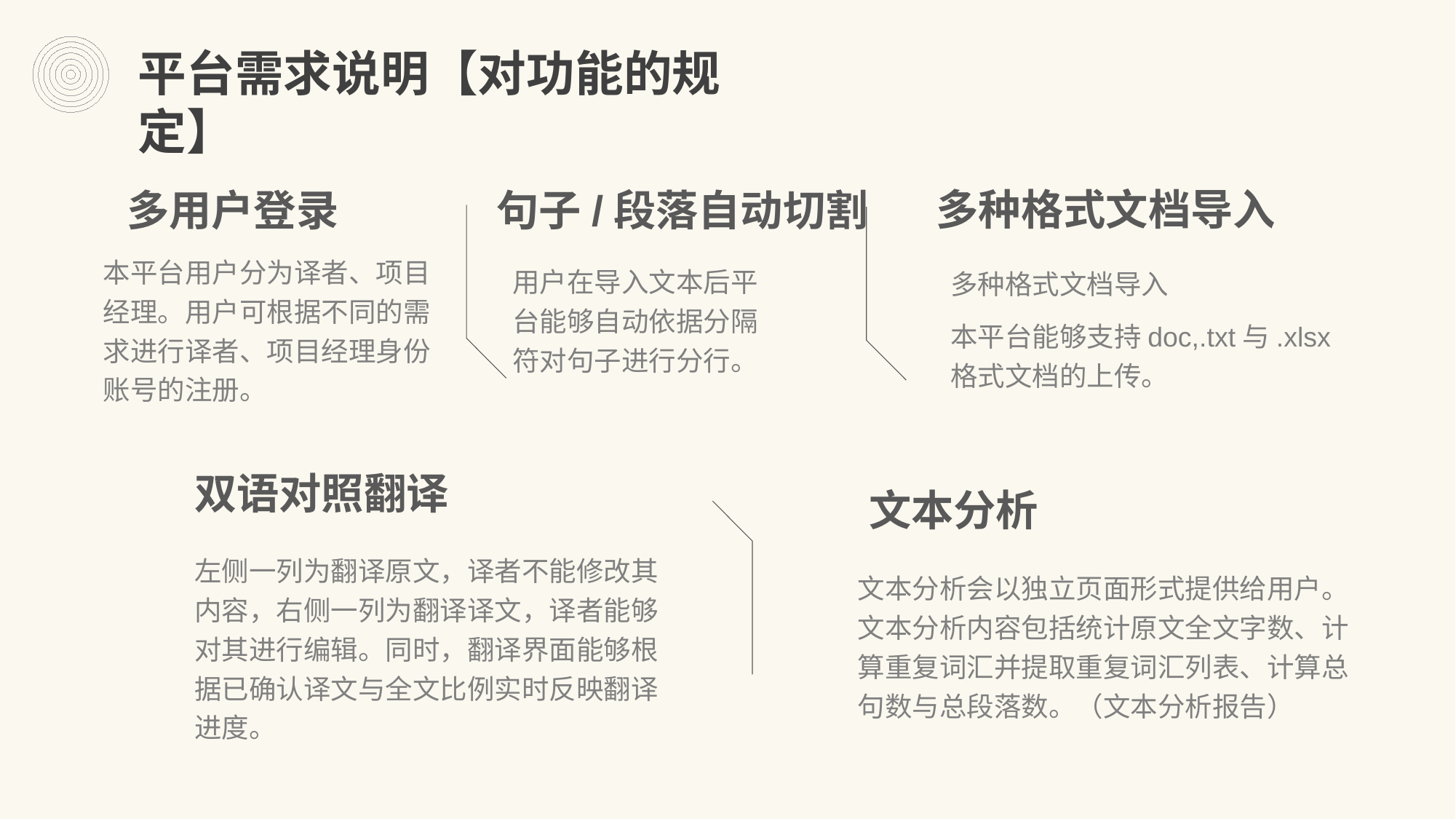

平台需求说明【对功能的规定】
多种格式文档导入

多种格式文档导入
本平台能够支持doc,.txt与.xlsx格式文档的上传。
多用户登录
本平台用户分为译者、项目经理。用户可根据不同的需求进行译者、项目经理身份账号的注册。
句子/段落自动切割
用户在导入文本后平台能够自动依据分隔符对句子进行分行。

双语对照翻译
左侧一列为翻译原文，译者不能修改其内容，右侧一列为翻译译文，译者能够对其进行编辑。同时，翻译界面能够根据已确认译文与全文比例实时反映翻译进度。
文本分析
文本分析会以独立页面形式提供给用户。文本分析内容包括统计原文全文字数、计算重复词汇并提取重复词汇列表、计算总句数与总段落数。（文本分析报告）